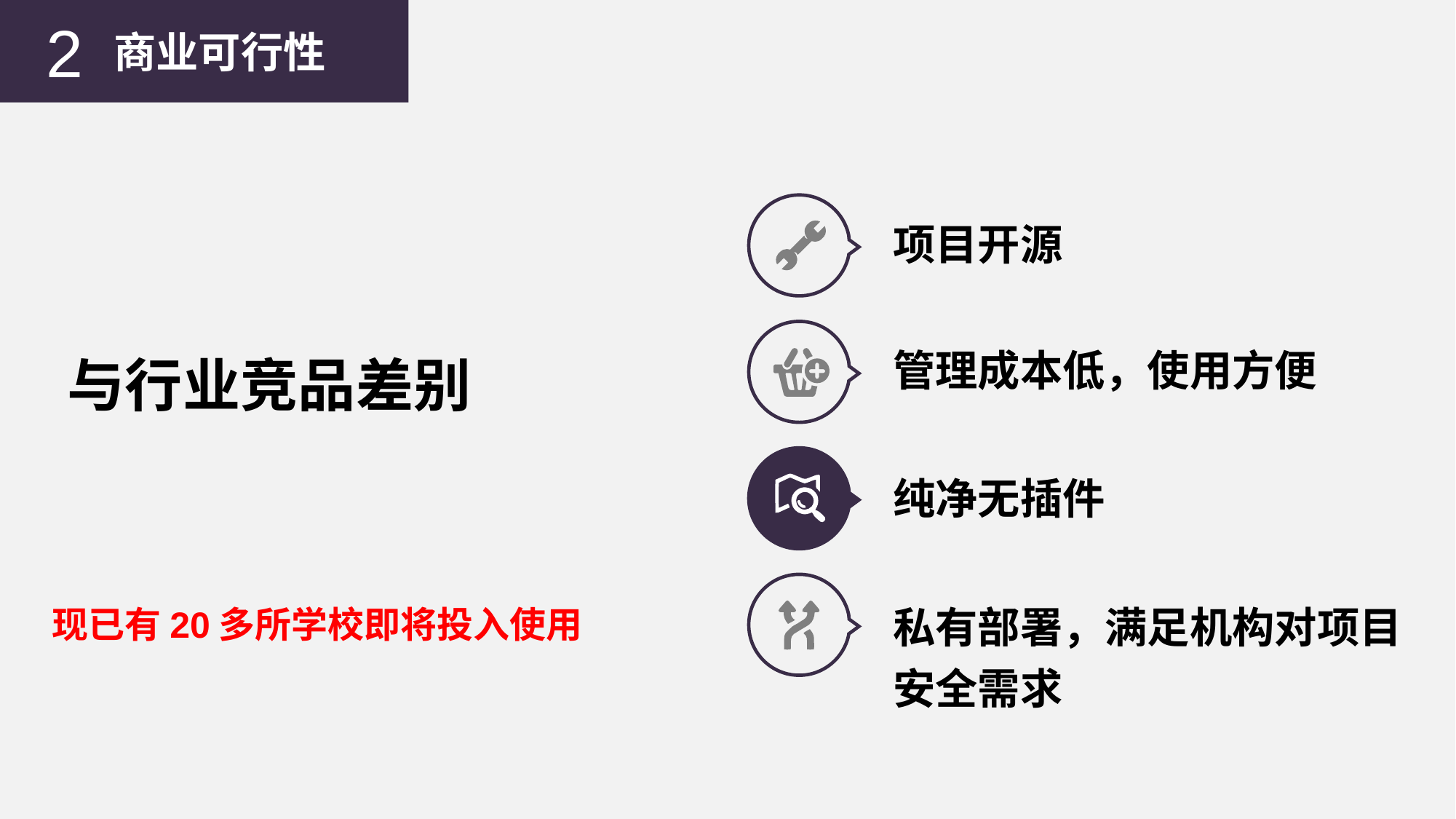

2
商业可行性

项目开源

管理成本低，使用方便
与行业竞品差别

纯净无插件

私有部署，满足机构对项目安全需求
现已有20多所学校即将投入使用